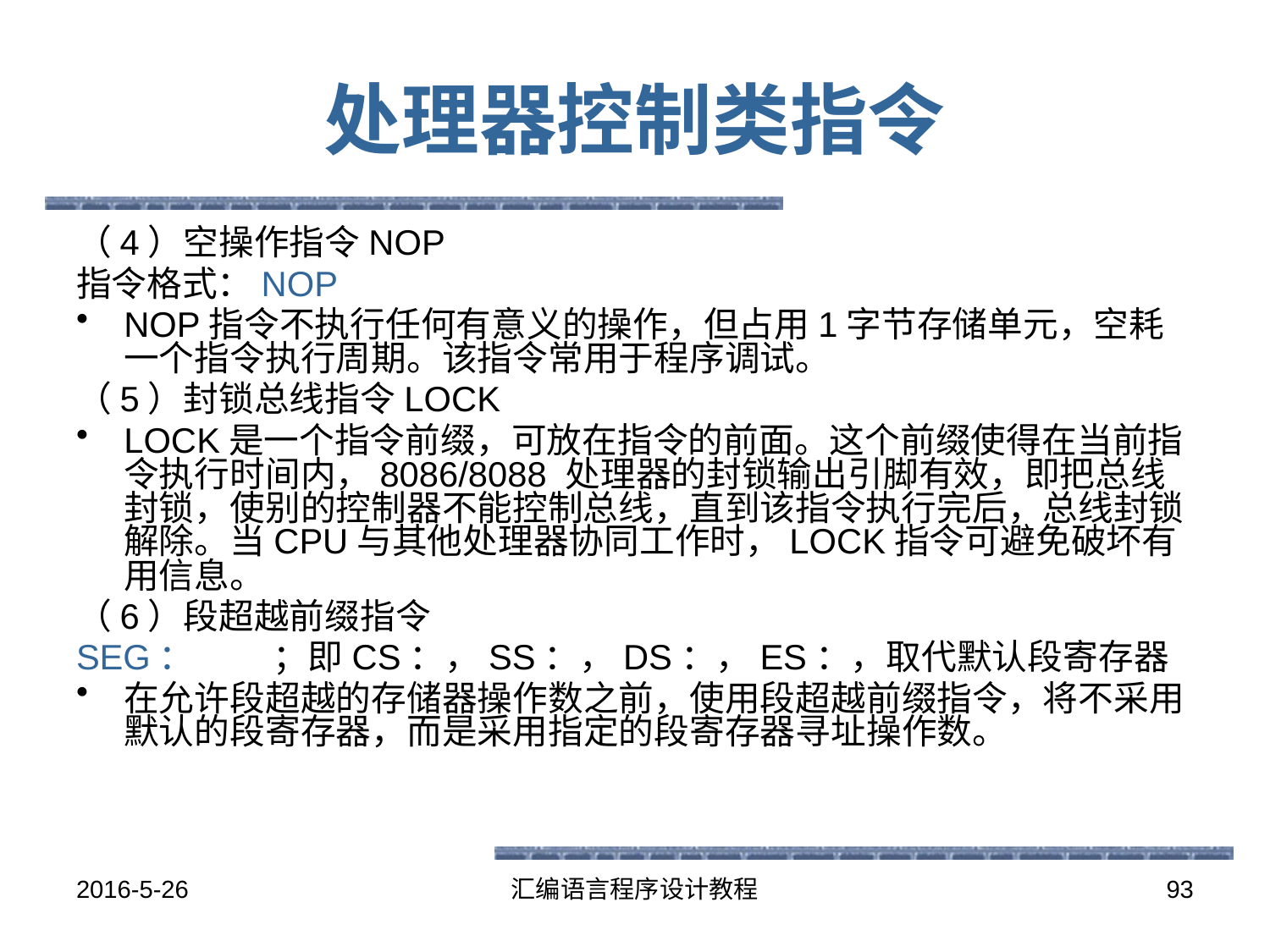

# 处理器控制类指令
（4）空操作指令NOP
指令格式：NOP
NOP指令不执行任何有意义的操作，但占用1字节存储单元，空耗一个指令执行周期。该指令常用于程序调试。
（5）封锁总线指令LOCK
LOCK是一个指令前缀，可放在指令的前面。这个前缀使得在当前指令执行时间内，8086/8088 处理器的封锁输出引脚有效，即把总线封锁，使别的控制器不能控制总线，直到该指令执行完后，总线封锁解除。当CPU与其他处理器协同工作时，LOCK指令可避免破坏有用信息。
（6）段超越前缀指令
SEG：          ；即CS：，SS：，DS：，ES：，取代默认段寄存器
在允许段超越的存储器操作数之前，使用段超越前缀指令，将不采用默认的段寄存器，而是采用指定的段寄存器寻址操作数。
2016-5-26
汇编语言程序设计教程
93